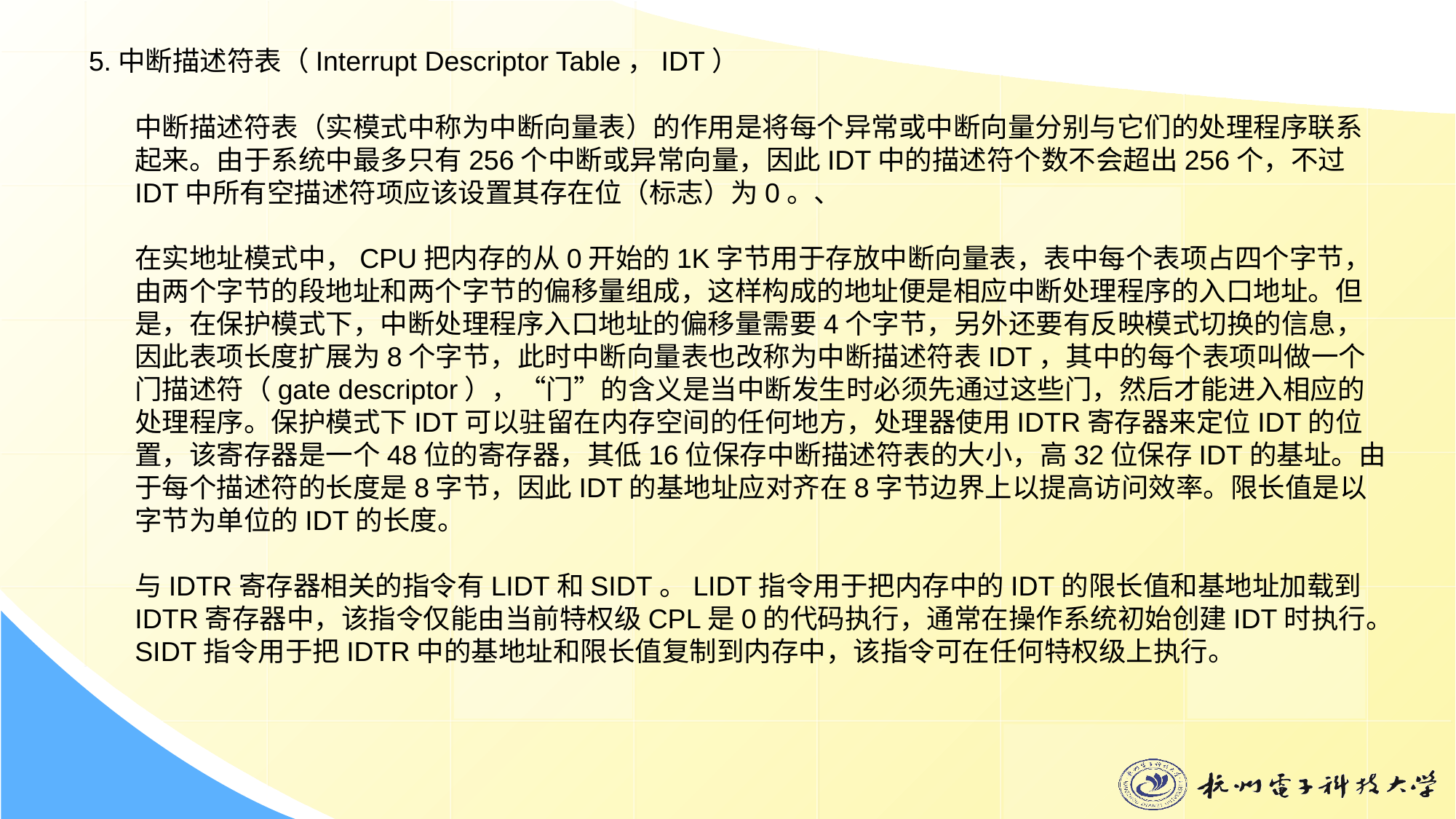

5.中断描述符表（Interrupt Descriptor Table，IDT）
中断描述符表（实模式中称为中断向量表）的作用是将每个异常或中断向量分别与它们的处理程序联系起来。由于系统中最多只有256个中断或异常向量，因此IDT中的描述符个数不会超出256个，不过IDT中所有空描述符项应该设置其存在位（标志）为0。、

在实地址模式中，CPU把内存的从0开始的1K字节用于存放中断向量表，表中每个表项占四个字节，由两个字节的段地址和两个字节的偏移量组成，这样构成的地址便是相应中断处理程序的入口地址。但是，在保护模式下，中断处理程序入口地址的偏移量需要4个字节，另外还要有反映模式切换的信息，因此表项长度扩展为8个字节，此时中断向量表也改称为中断描述符表IDT，其中的每个表项叫做一个门描述符（gate descriptor），“门”的含义是当中断发生时必须先通过这些门，然后才能进入相应的处理程序。保护模式下IDT可以驻留在内存空间的任何地方，处理器使用IDTR寄存器来定位IDT的位置，该寄存器是一个48位的寄存器，其低16位保存中断描述符表的大小，高32位保存IDT的基址。由于每个描述符的长度是8字节，因此IDT的基地址应对齐在8字节边界上以提高访问效率。限长值是以字节为单位的IDT的长度。

与IDTR寄存器相关的指令有LIDT和SIDT。LIDT指令用于把内存中的IDT的限长值和基地址加载到IDTR寄存器中，该指令仅能由当前特权级CPL是0的代码执行，通常在操作系统初始创建IDT时执行。SIDT指令用于把IDTR中的基地址和限长值复制到内存中，该指令可在任何特权级上执行。